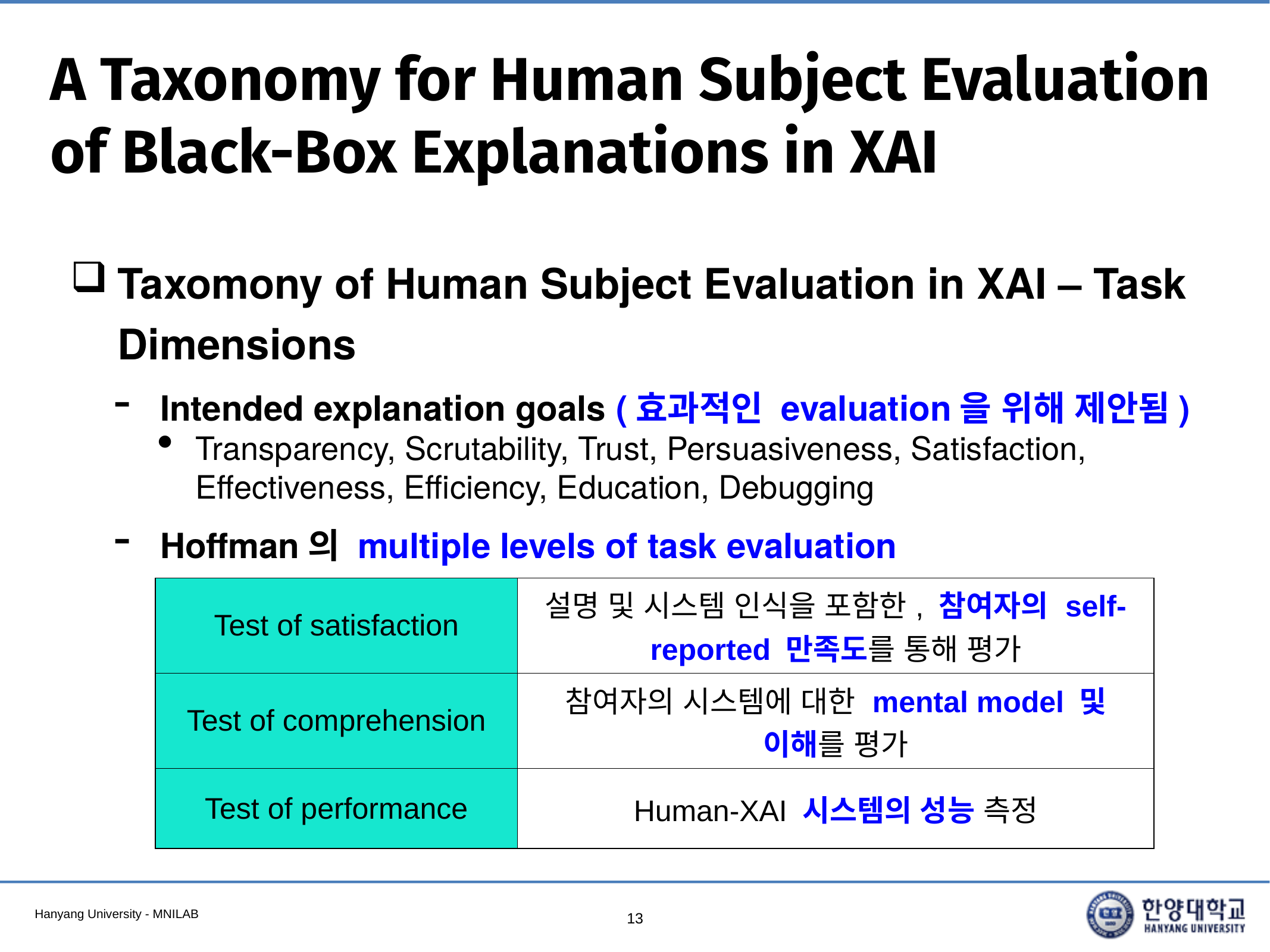

# A Taxonomy for Human Subject Evaluation of Black-Box Explanations in XAI
Taxomony of Human Subject Evaluation in XAI – Task Dimensions
Intended explanation goals (효과적인 evaluation을 위해 제안됨)
Transparency, Scrutability, Trust, Persuasiveness, Satisfaction, Effectiveness, Efficiency, Education, Debugging
Hoffman의 multiple levels of task evaluation
| Test of satisfaction | 설명 및 시스템 인식을 포함한, 참여자의 self-reported 만족도를 통해 평가 |
| --- | --- |
| Test of comprehension | 참여자의 시스템에 대한 mental model 및 이해를 평가 |
| Test of performance | Human-XAI 시스템의 성능 측정 |
13